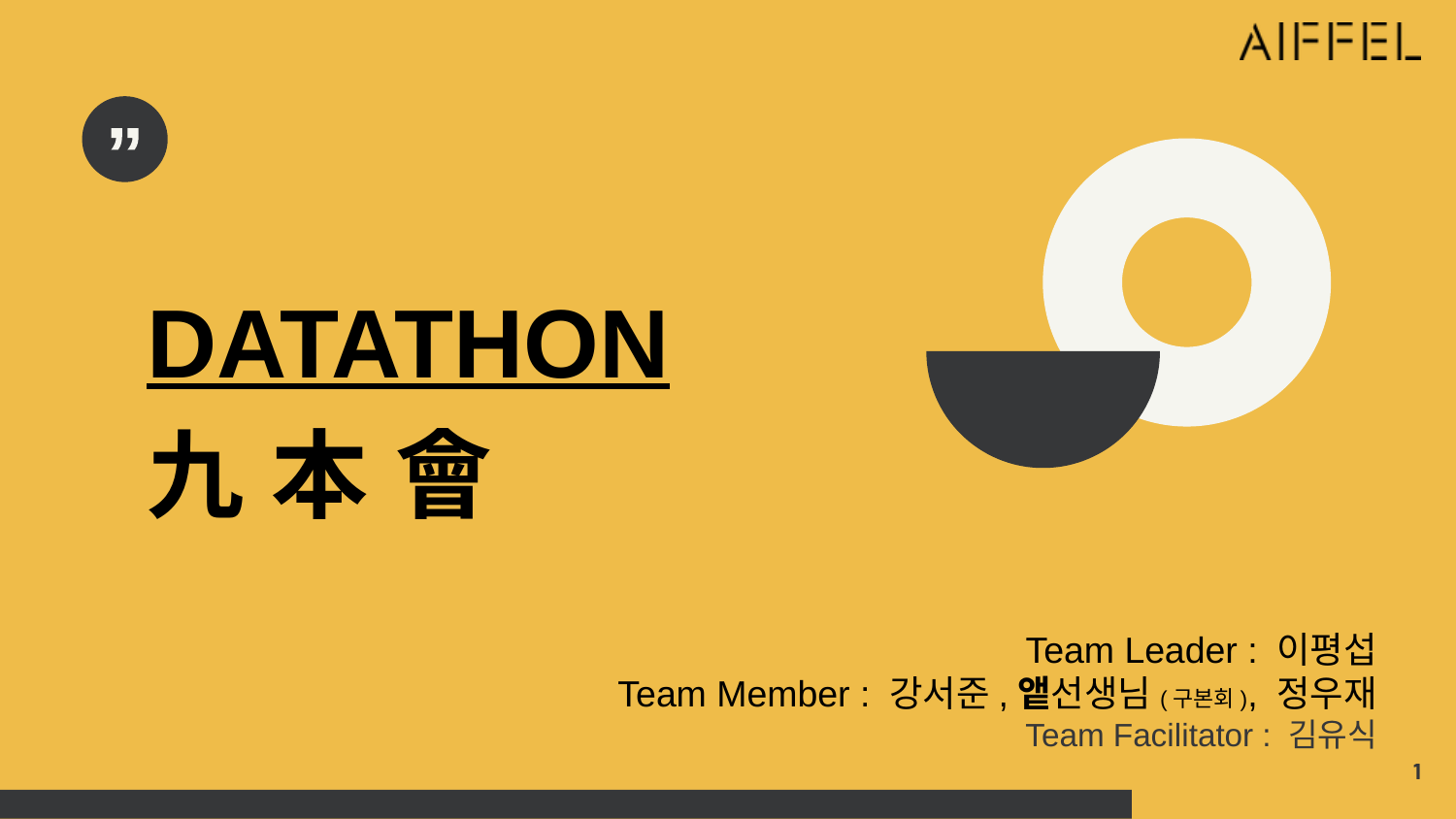

DATATHON
九 本 會
Team Leader : 이평섭
Team Member : 강서준,앹선생님(구본회), 정우재
 Team Facilitator : 김유식
1